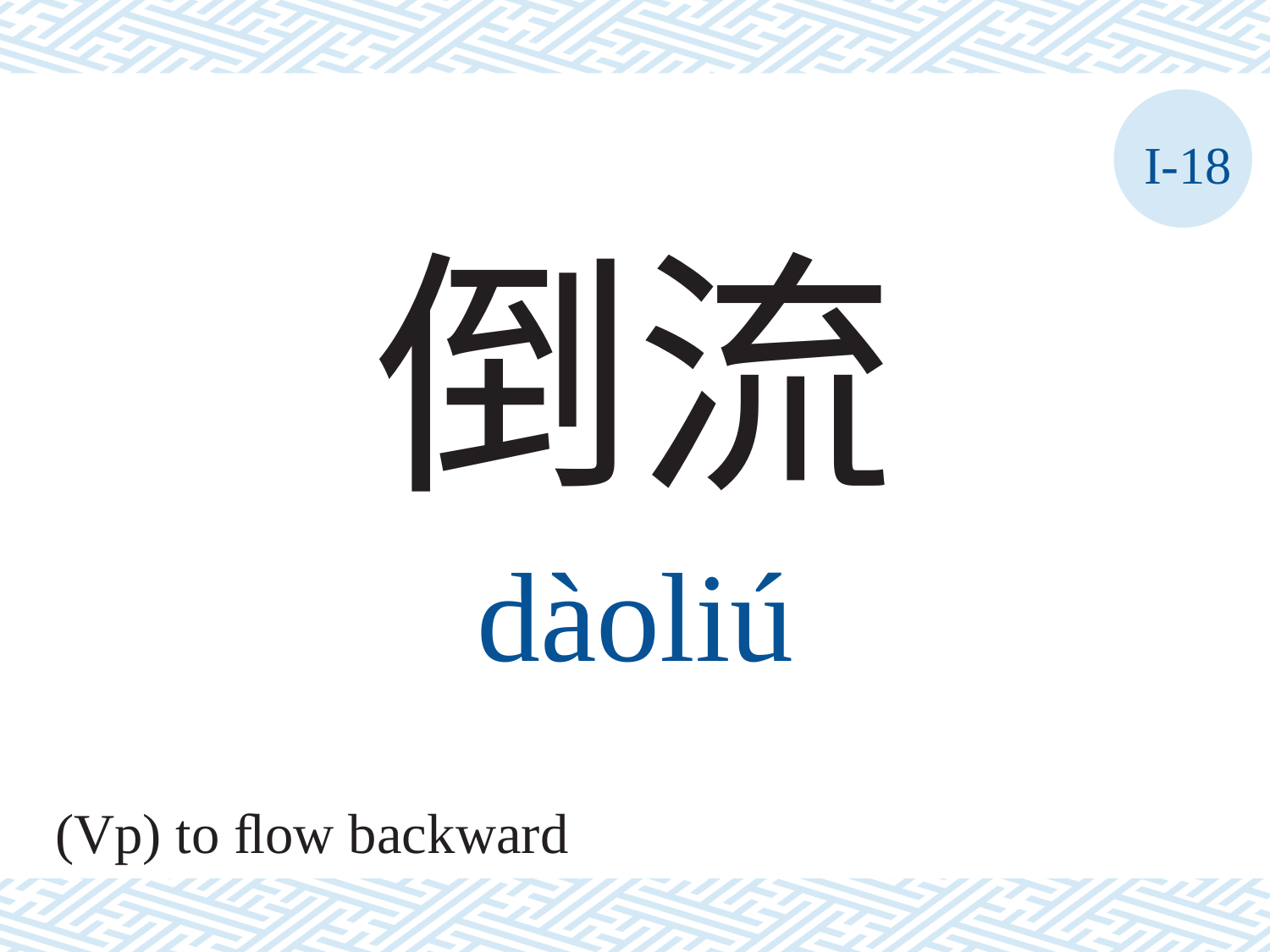

I-18
倒流
dàoliú
(Vp) to ﬂow backward